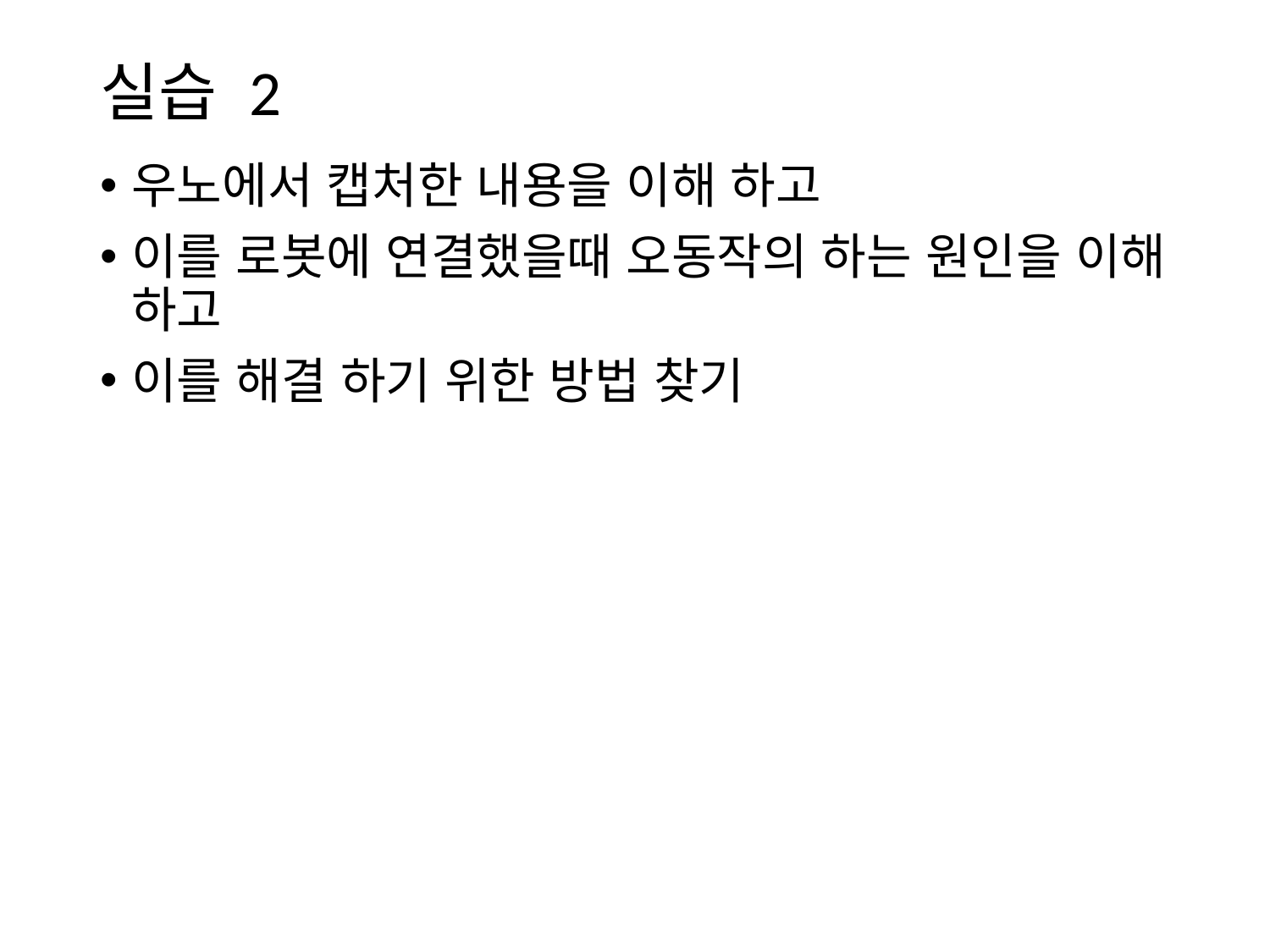

# 실습 2
우노에서 캡처한 내용을 이해 하고
이를 로봇에 연결했을때 오동작의 하는 원인을 이해 하고
이를 해결 하기 위한 방법 찾기